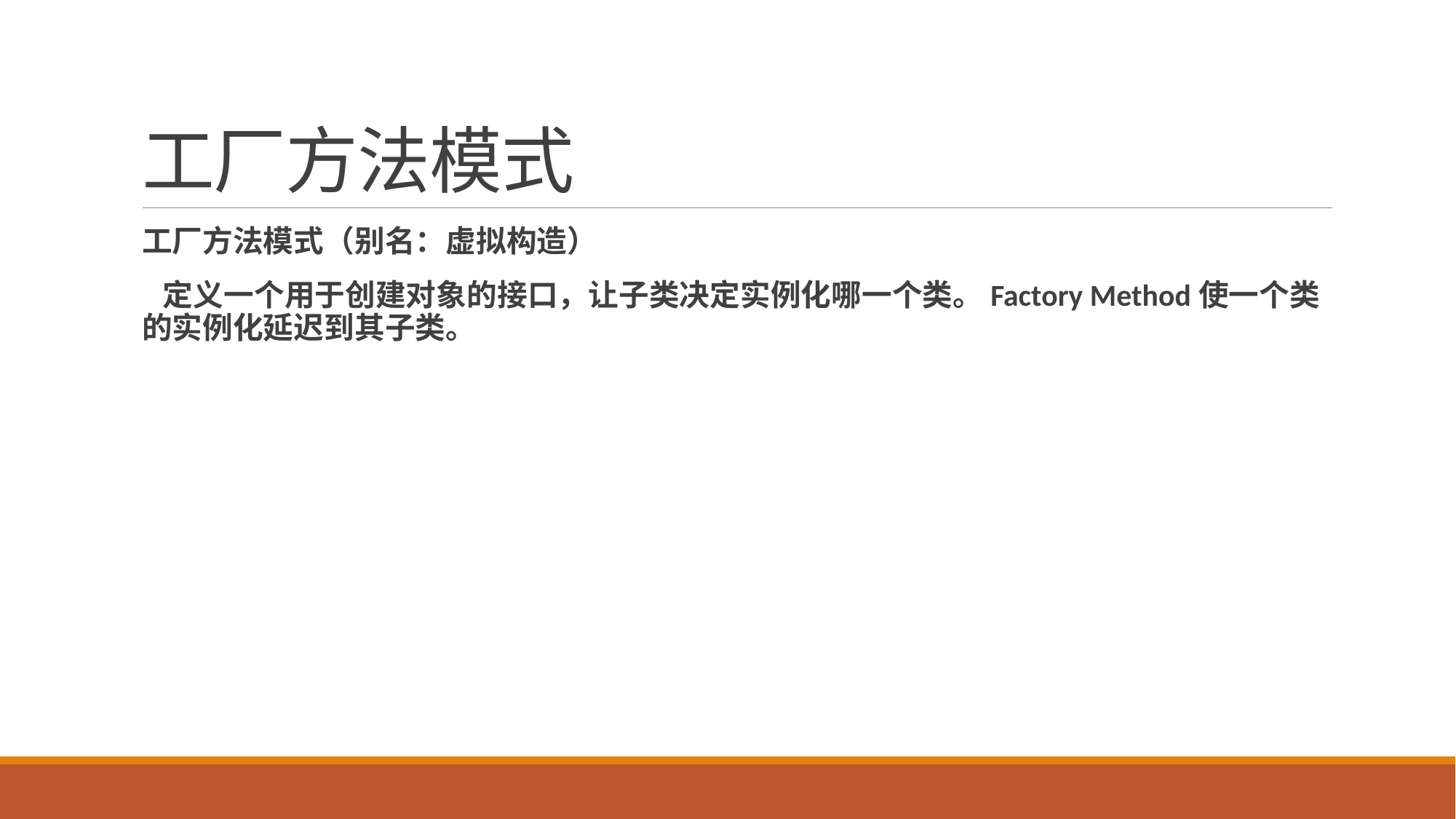

# 工厂方法模式
工厂方法模式（别名：虚拟构造）
  定义一个用于创建对象的接口，让子类决定实例化哪一个类。Factory Method使一个类的实例化延迟到其子类。